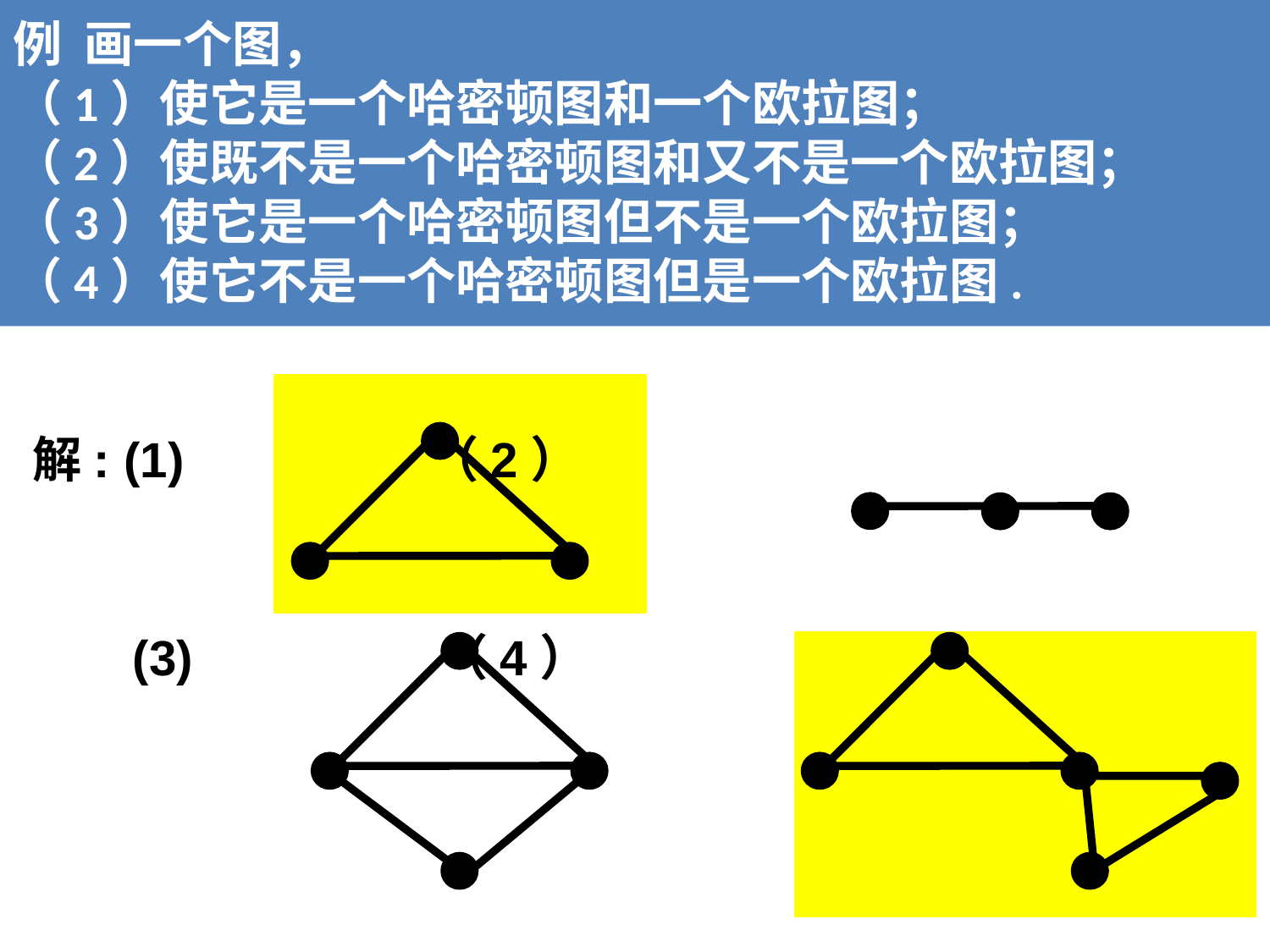

例  画一个图，
（1）使它是一个哈密顿图和一个欧拉图；
（2）使既不是一个哈密顿图和又不是一个欧拉图；
（3）使它是一个哈密顿图但不是一个欧拉图；
（4）使它不是一个哈密顿图但是一个欧拉图.

解: (1)                 （2）

(3)                 （4）